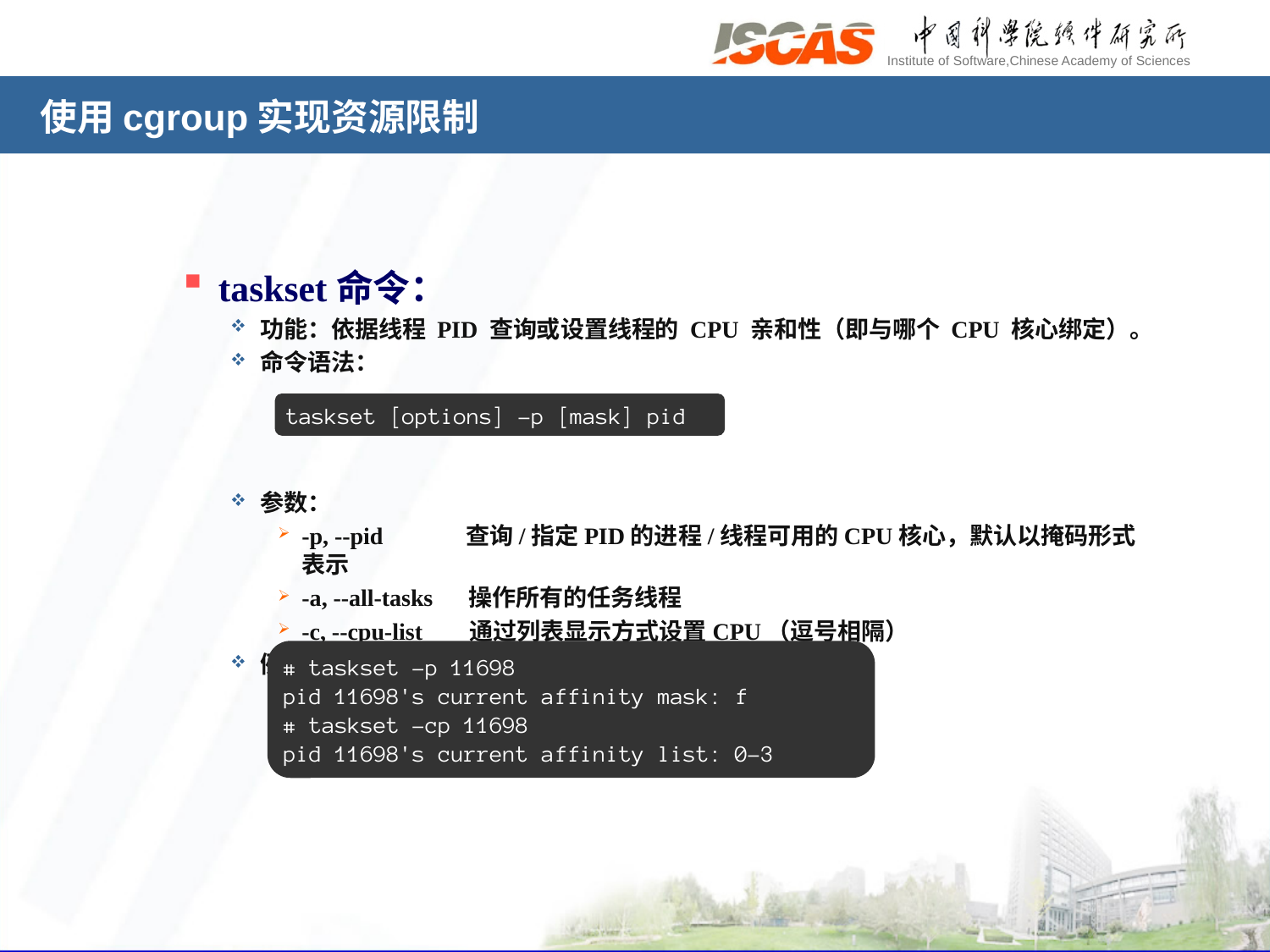

# 使用cgroup实现资源限制
taskset命令：
功能：依据线程 PID 查询或设置线程的 CPU 亲和性（即与哪个 CPU 核心绑定）。
命令语法：

参数：
-p, --pid             查询/指定PID的进程/线程可用的CPU核心，默认以掩码形式表示
-a, --all-tasks     操作所有的任务线程
-c, --cpu-list       通过列表显示方式设置CPU（逗号相隔）
例如：
taskset [options] -p [mask] pid
# taskset -p 11698
pid 11698's current affinity mask: f
# taskset -cp 11698
pid 11698's current affinity list: 0-3